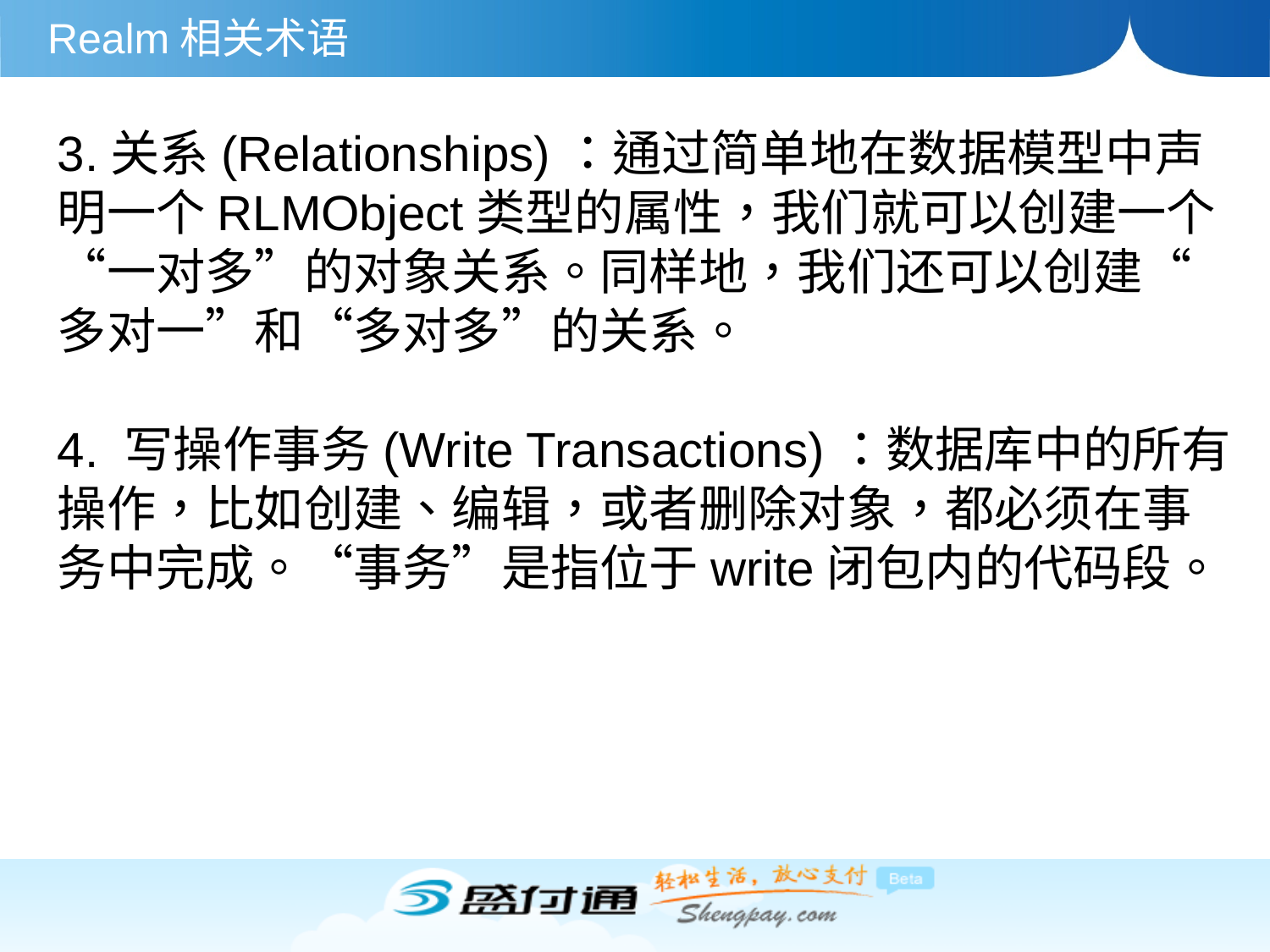

Realm相关术语
3.关系(Relationships)：通过简单地在数据模型中声明一个RLMObject类型的属性，我们就可以创建一个“一对多”的对象关系。同样地，我们还可以创建“多对一”和“多对多”的关系。

4. 写操作事务(Write Transactions)：数据库中的所有操作，比如创建、编辑，或者删除对象，都必须在事务中完成。“事务”是指位于write闭包内的代码段。